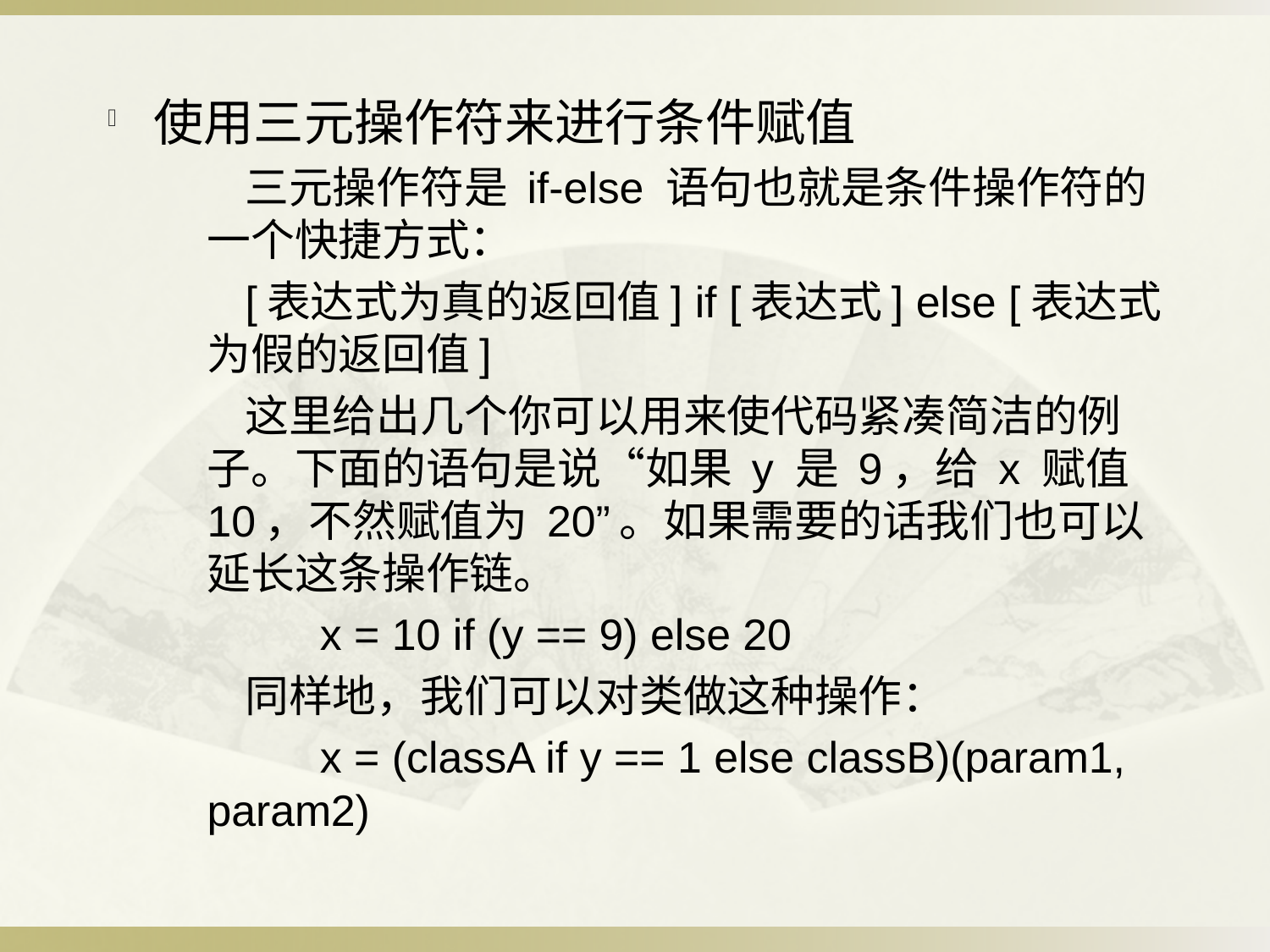

# 使用三元操作符来进行条件赋值
三元操作符是 if-else 语句也就是条件操作符的一个快捷方式：
[表达式为真的返回值] if [表达式] else [表达式为假的返回值]
这里给出几个你可以用来使代码紧凑简洁的例子。下面的语句是说“如果 y 是 9，给 x 赋值 10，不然赋值为 20”。如果需要的话我们也可以延长这条操作链。
	x = 10 if (y == 9) else 20
同样地，我们可以对类做这种操作：
	x = (classA if y == 1 else classB)(param1, param2)